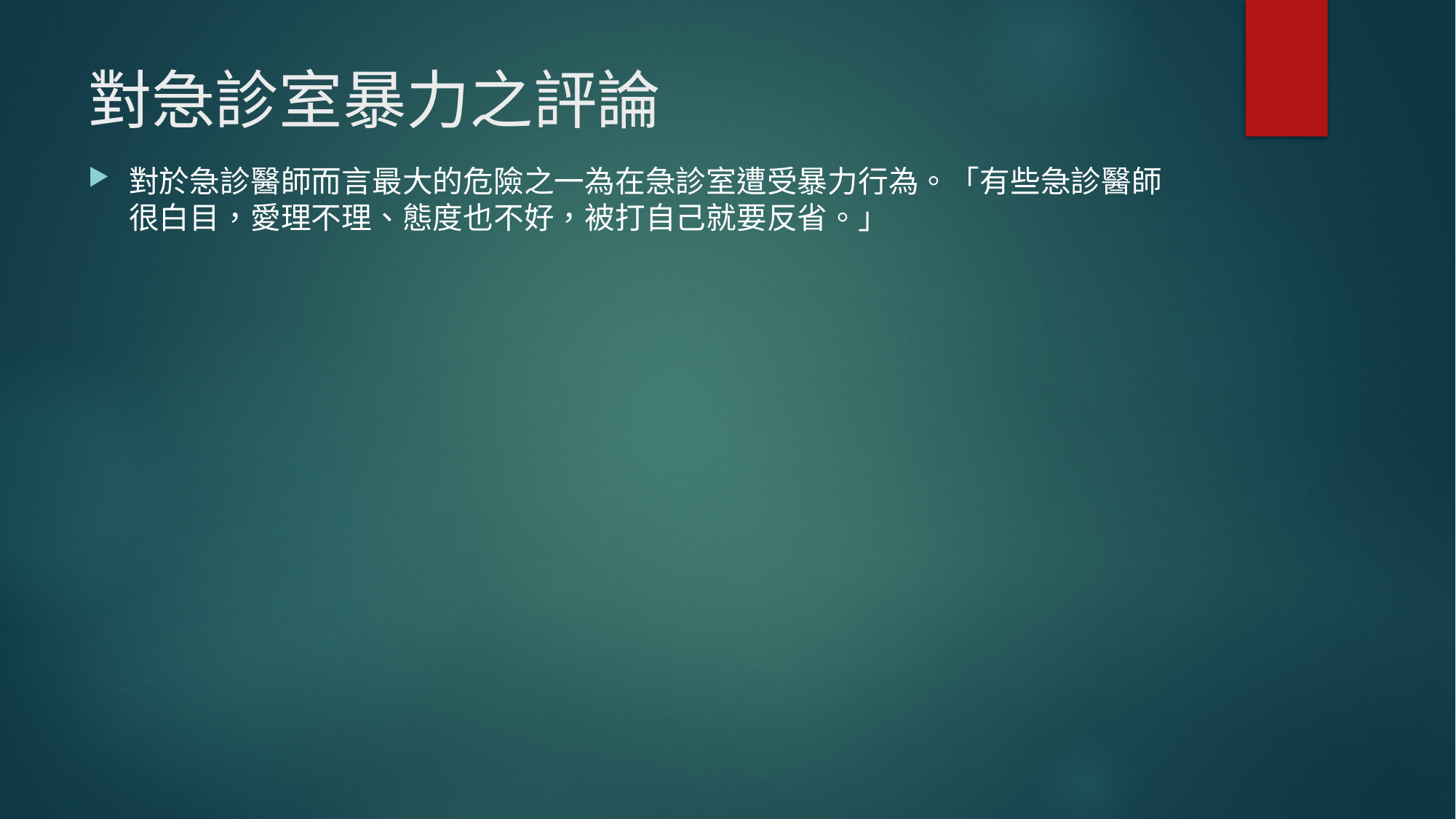

# 對急診室暴力之評論
對於急診醫師而言最大的危險之一為在急診室遭受暴力行為。「有些急診醫師很白目，愛理不理、態度也不好，被打自己就要反省。」